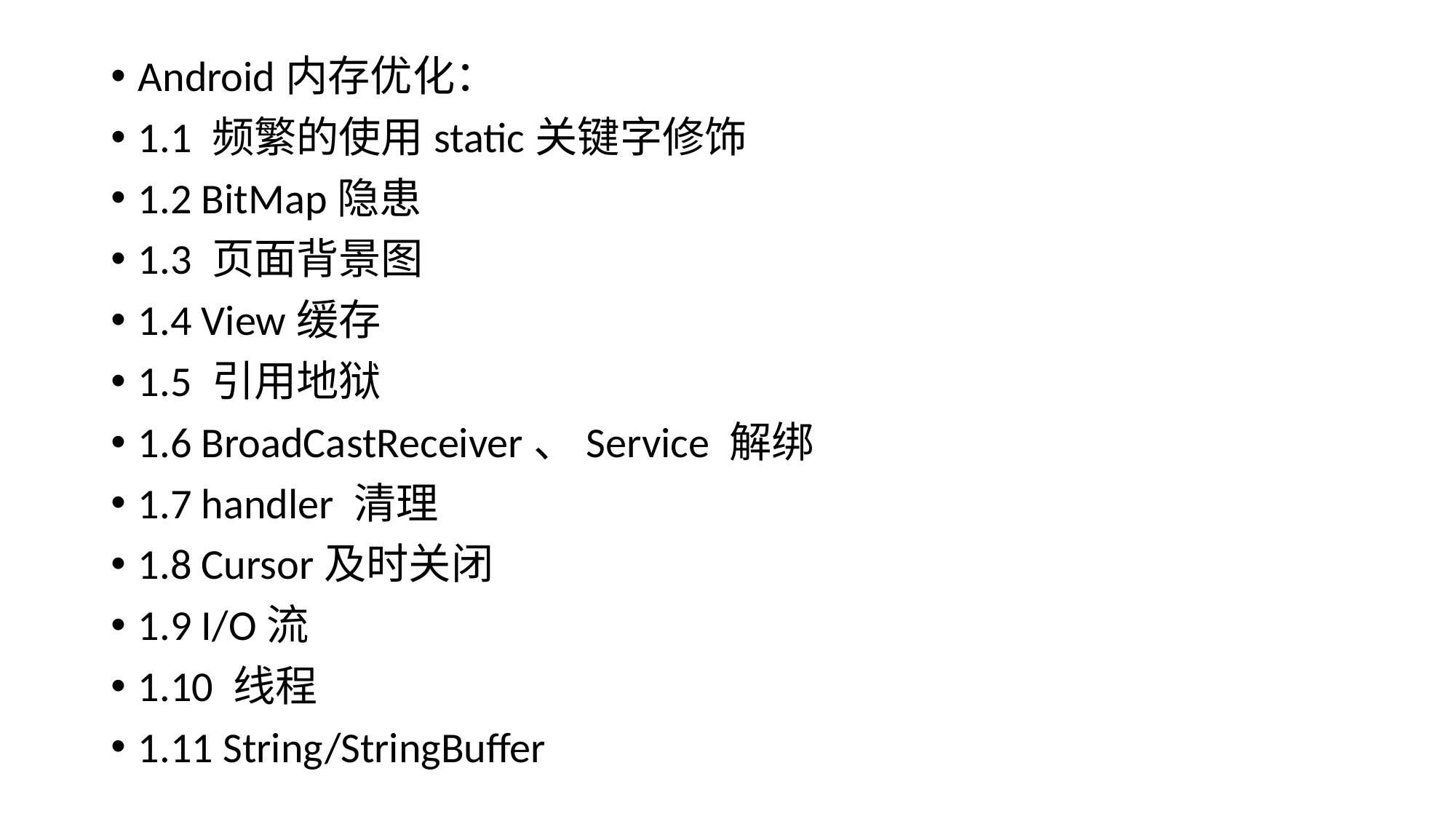

Android内存优化：
1.1 频繁的使用static关键字修饰
1.2 BitMap隐患
1.3 页面背景图
1.4 View缓存
1.5 引用地狱
1.6 BroadCastReceiver、Service 解绑
1.7 handler 清理
1.8 Cursor及时关闭
1.9 I/O流
1.10 线程
1.11 String/StringBuffer